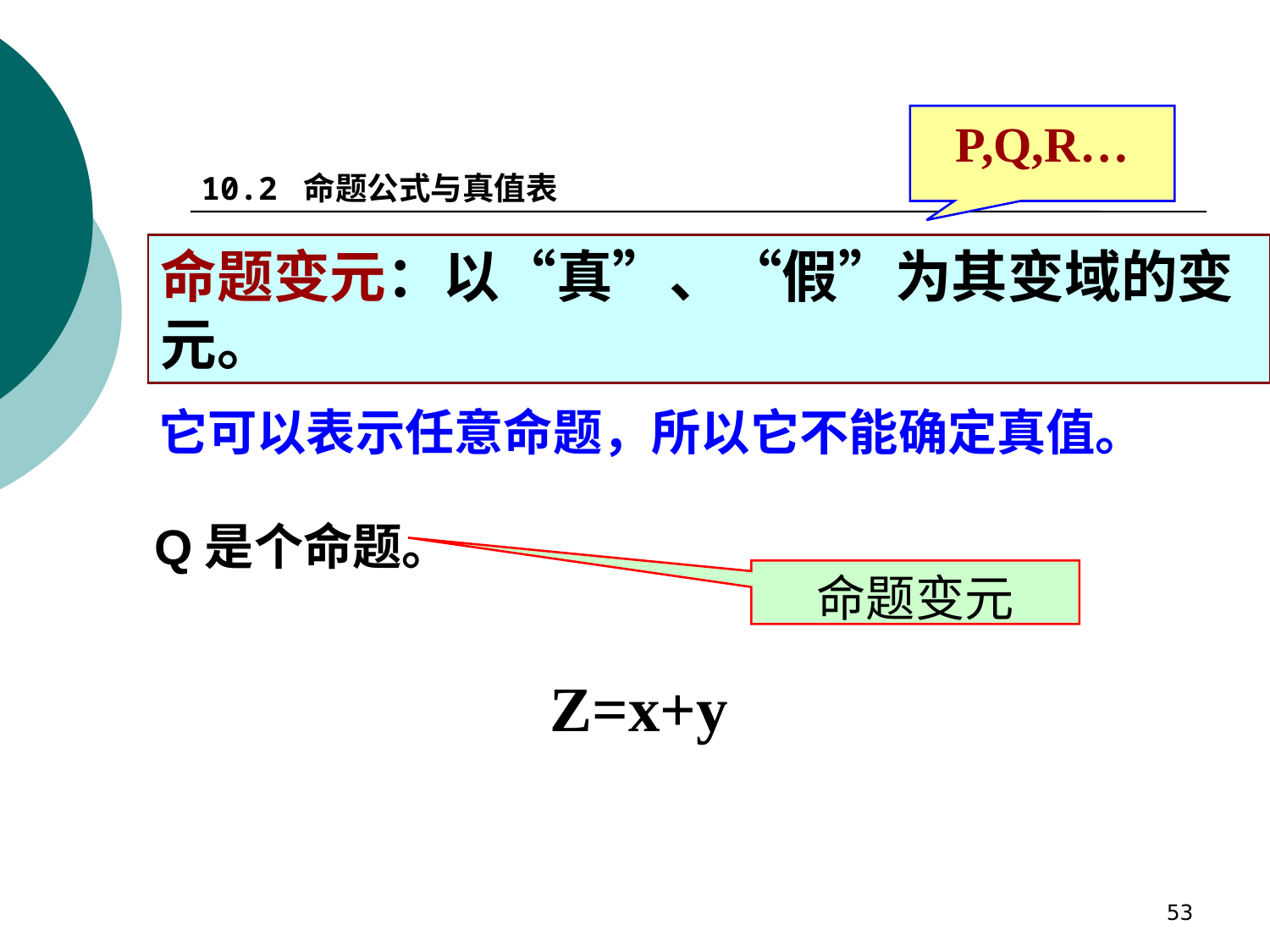

P,Q,R…
10.2 命题公式与真值表
命题变元：以“真”、“假”为其变域的变元。
它可以表示任意命题，所以它不能确定真值。
Q是个命题。
命题变元
Z=x+y
53